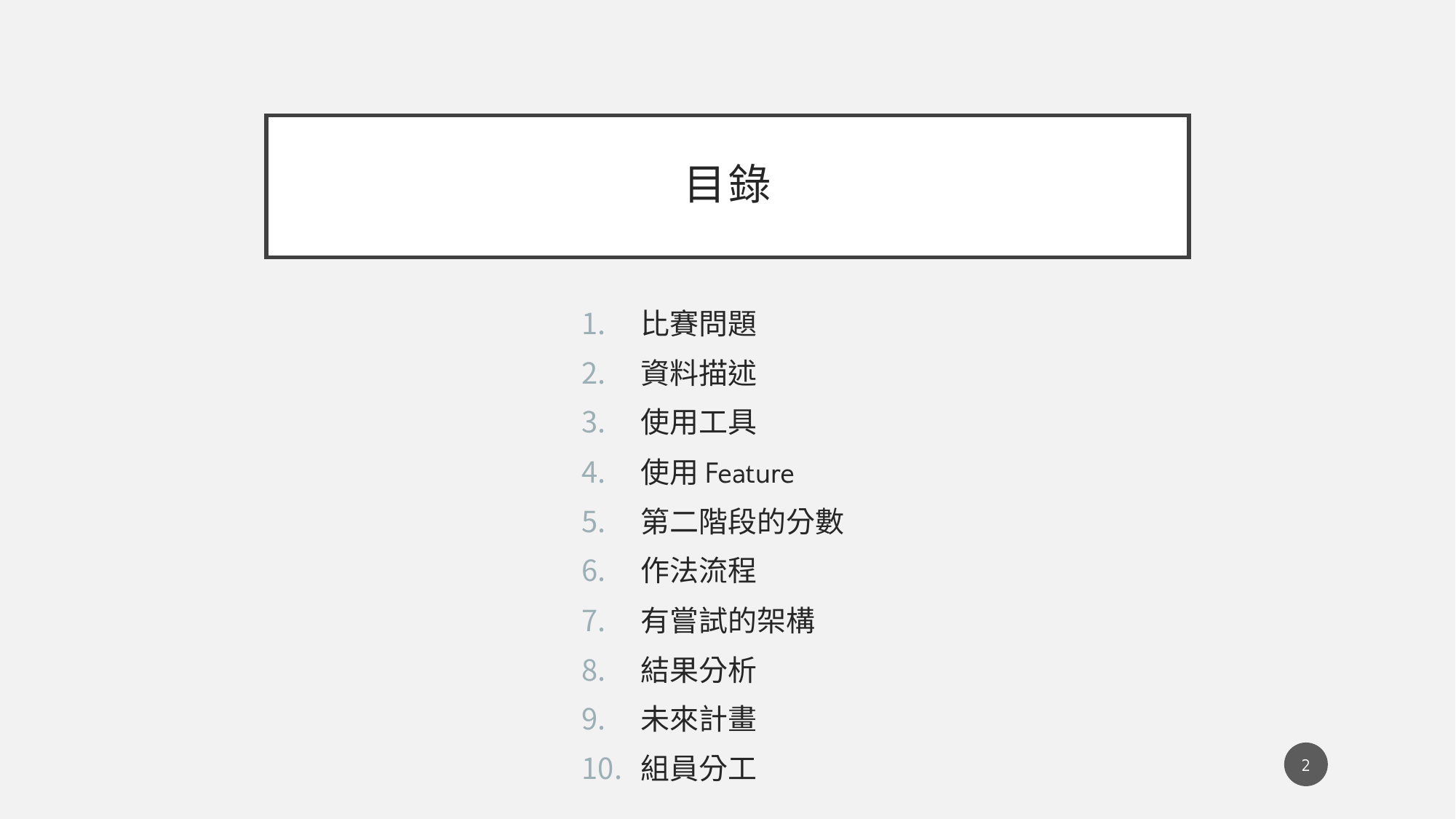

# 目錄
比賽問題
資料描述
使用工具
使用Feature
第二階段的分數
作法流程
有嘗試的架構
結果分析
未來計畫
組員分工
2